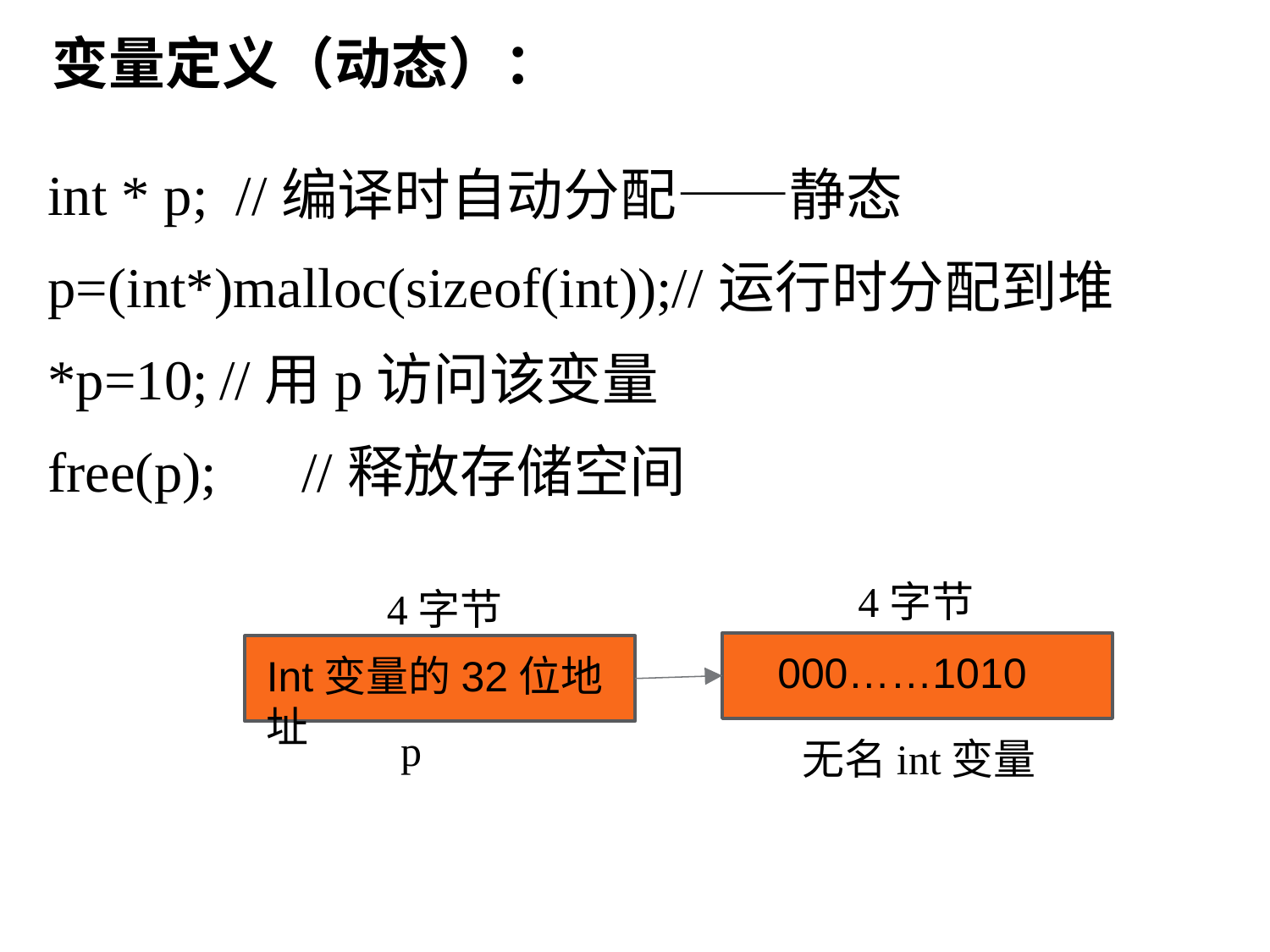

# 变量定义（动态）：
int * p;  //编译时自动分配——静态
p=(int*)malloc(sizeof(int));//运行时分配到堆
*p=10;	//用p访问该变量
free(p);      //释放存储空间

4字节
4字节

000……1010
Int变量的32位地址
p
无名int变量